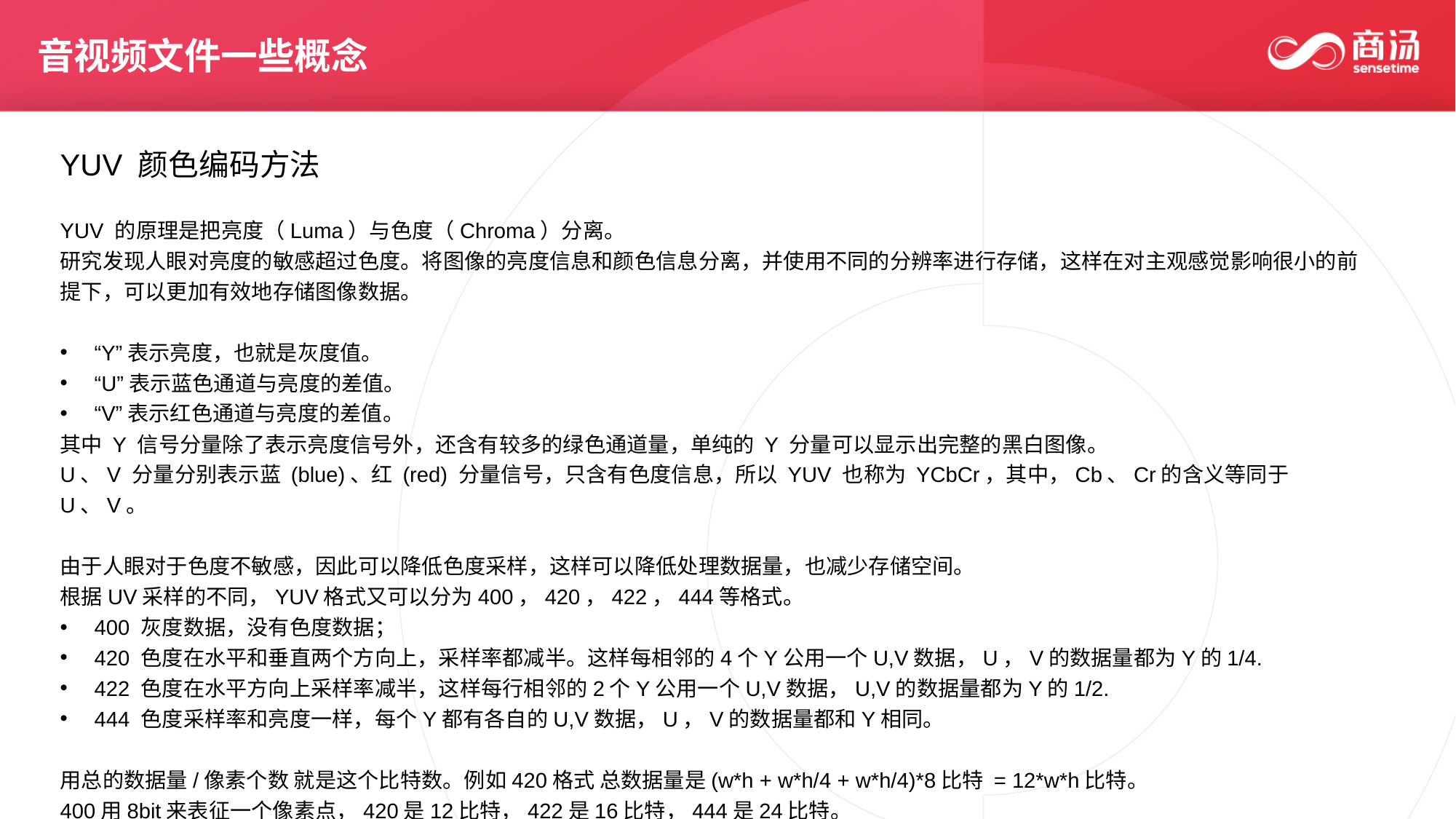

音视频文件一些概念
YUV 颜色编码方法

YUV 的原理是把亮度（Luma）与色度（Chroma）分离。
研究发现人眼对亮度的敏感超过色度。将图像的亮度信息和颜色信息分离，并使用不同的分辨率进行存储，这样在对主观感觉影响很小的前提下，可以更加有效地存储图像数据。

“Y”表示亮度，也就是灰度值。
“U”表示蓝色通道与亮度的差值。
“V”表示红色通道与亮度的差值。
其中 Y 信号分量除了表示亮度信号外，还含有较多的绿色通道量，单纯的 Y 分量可以显示出完整的黑白图像。
U、V 分量分别表示蓝 (blue)、红 (red) 分量信号，只含有色度信息，所以 YUV 也称为 YCbCr，其中，Cb、Cr的含义等同于U、V。

由于人眼对于色度不敏感，因此可以降低色度采样，这样可以降低处理数据量，也减少存储空间。
根据UV采样的不同，YUV格式又可以分为400，420，422，444等格式。
400 灰度数据，没有色度数据；
420 色度在水平和垂直两个方向上，采样率都减半。这样每相邻的4个Y公用一个U,V数据，U，V的数据量都为Y的1/4.
422 色度在水平方向上采样率减半，这样每行相邻的2个Y公用一个U,V数据，U,V的数据量都为Y的1/2.
444 色度采样率和亮度一样，每个Y都有各自的U,V数据，U，V的数据量都和Y相同。

用总的数据量/像素个数 就是这个比特数。例如420格式 总数据量是(w*h + w*h/4 + w*h/4)*8比特 = 12*w*h比特。
400用8bit来表征一个像素点，420是12比特，422是16比特，444是24比特。
6